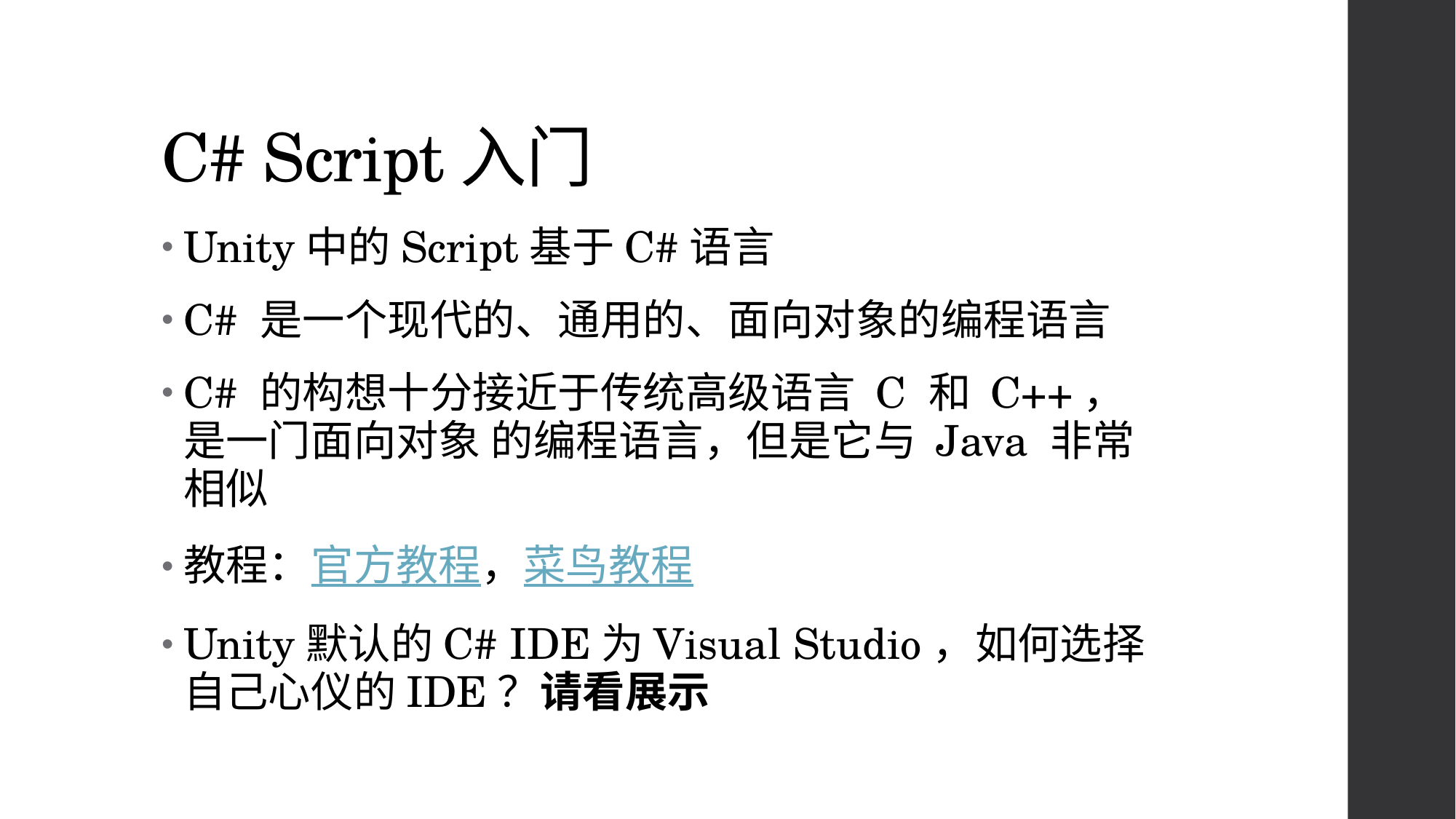

# C# Script入门
Unity中的Script基于C#语言
C# 是一个现代的、通用的、面向对象的编程语言
C# 的构想十分接近于传统高级语言 C 和 C++，是一门面向对象 的编程语言，但是它与 Java 非常相似
教程：官方教程，菜鸟教程
Unity默认的C# IDE为Visual Studio，如何选择自己心仪的IDE？请看展示